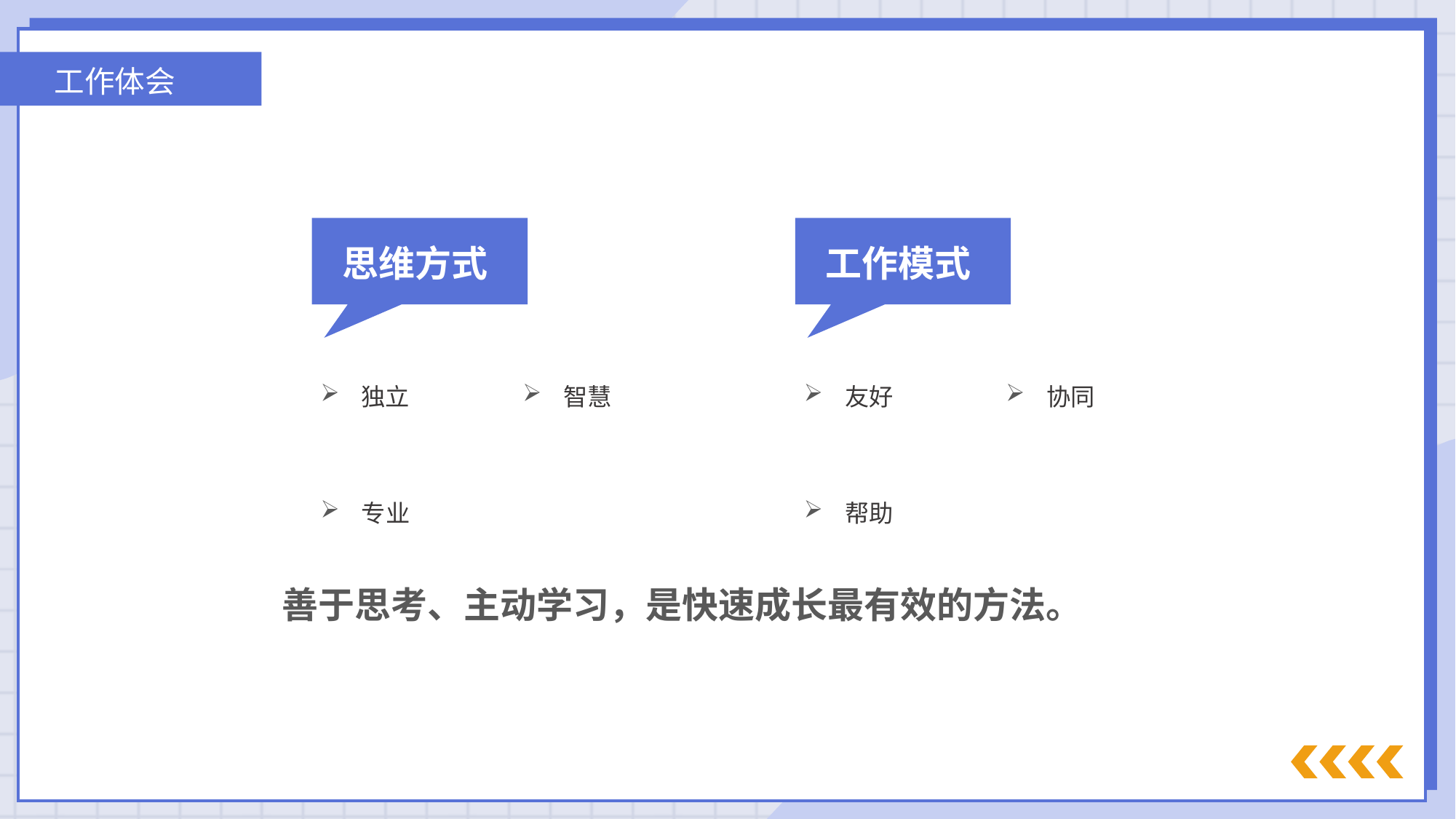

思维方式

工作模式
独立
智慧
友好
协同
专业
帮助
善于思考、主动学习，是快速成长最有效的方法。